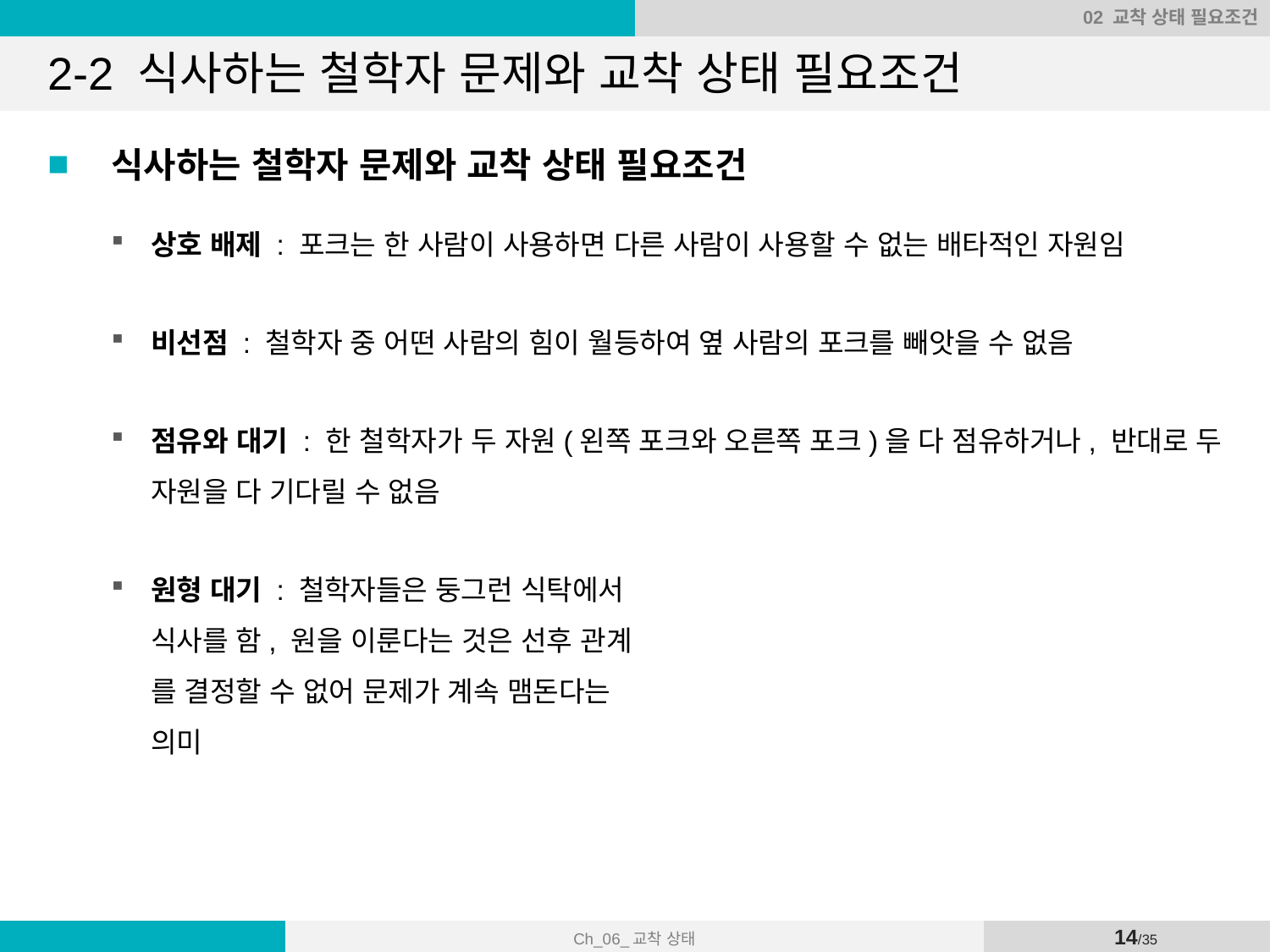

02 교착 상태 필요조건
# 2-2 식사하는 철학자 문제와 교착 상태 필요조건
식사하는 철학자 문제와 교착 상태 필요조건

상호 배제 : 포크는 한 사람이 사용하면 다른 사람이 사용할 수 없는 배타적인 자원임

비선점 : 철학자 중 어떤 사람의 힘이 월등하여 옆 사람의 포크를 빼앗을 수 없음

점유와 대기 : 한 철학자가 두 자원(왼쪽 포크와 오른쪽 포크)을 다 점유하거나, 반대로 두 자원을 다 기다릴 수 없음

원형 대기 : 철학자들은 둥그런 식탁에서
식사를 함, 원을 이룬다는 것은 선후 관계
를 결정할 수 없어 문제가 계속 맴돈다는
의미